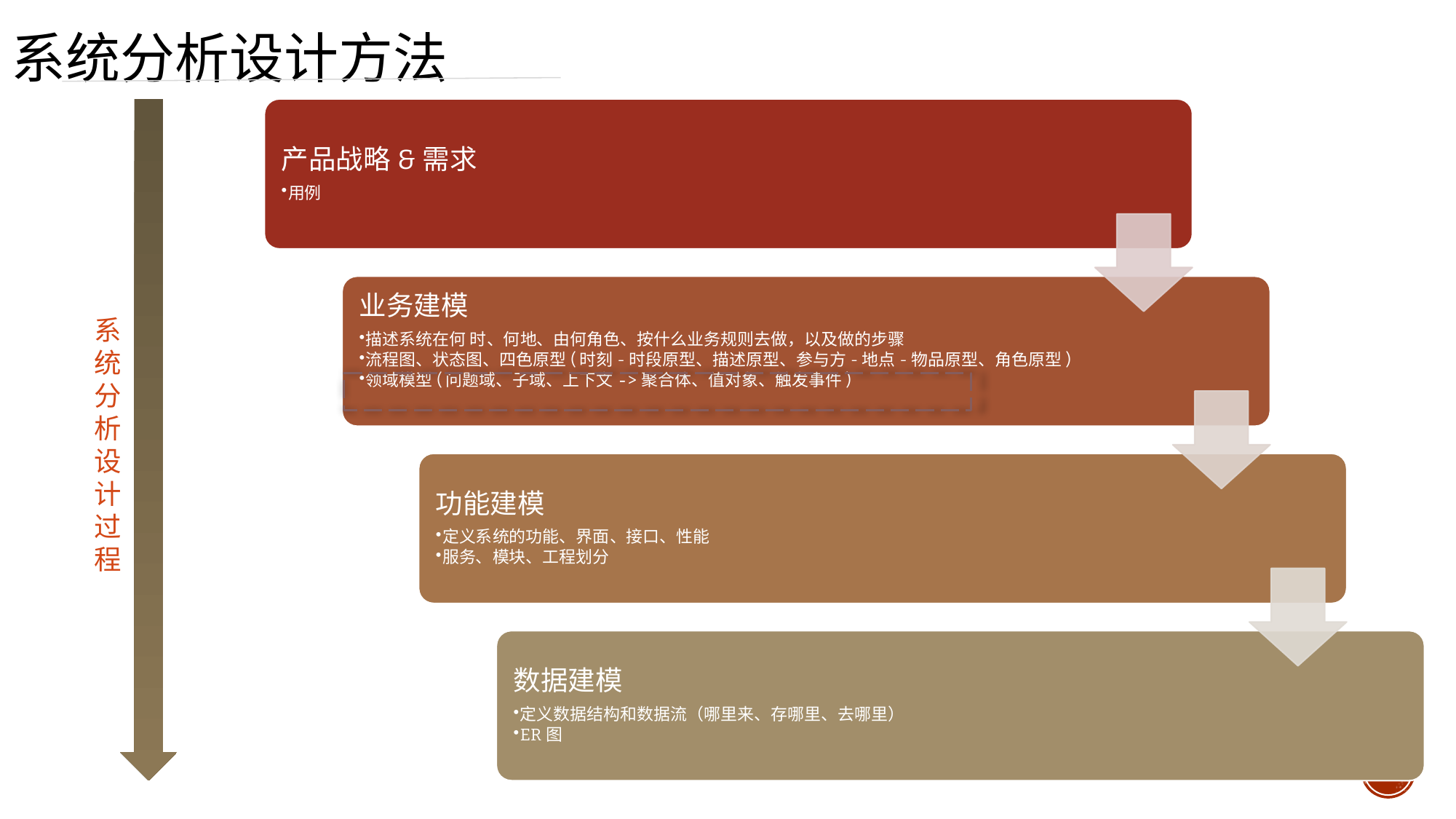

# 系统分析设计方法

产品战略&需求
用例
业务建模
描述系统在何 时、何地、由何角色、按什么业务规则去做，以及做的步骤
流程图、状态图、四色原型(时刻-时段原型、描述原型、参与方-地点-物品原型、角色原型)
领域模型(问题域、子域、上下文->聚合体、值对象、触发事件)

功能建模
定义系统的功能、界面、接口、性能
服务、模块、工程划分
数据建模
定义数据结构和数据流（哪里来、存哪里、去哪里）
ER图

系统分析设计过程